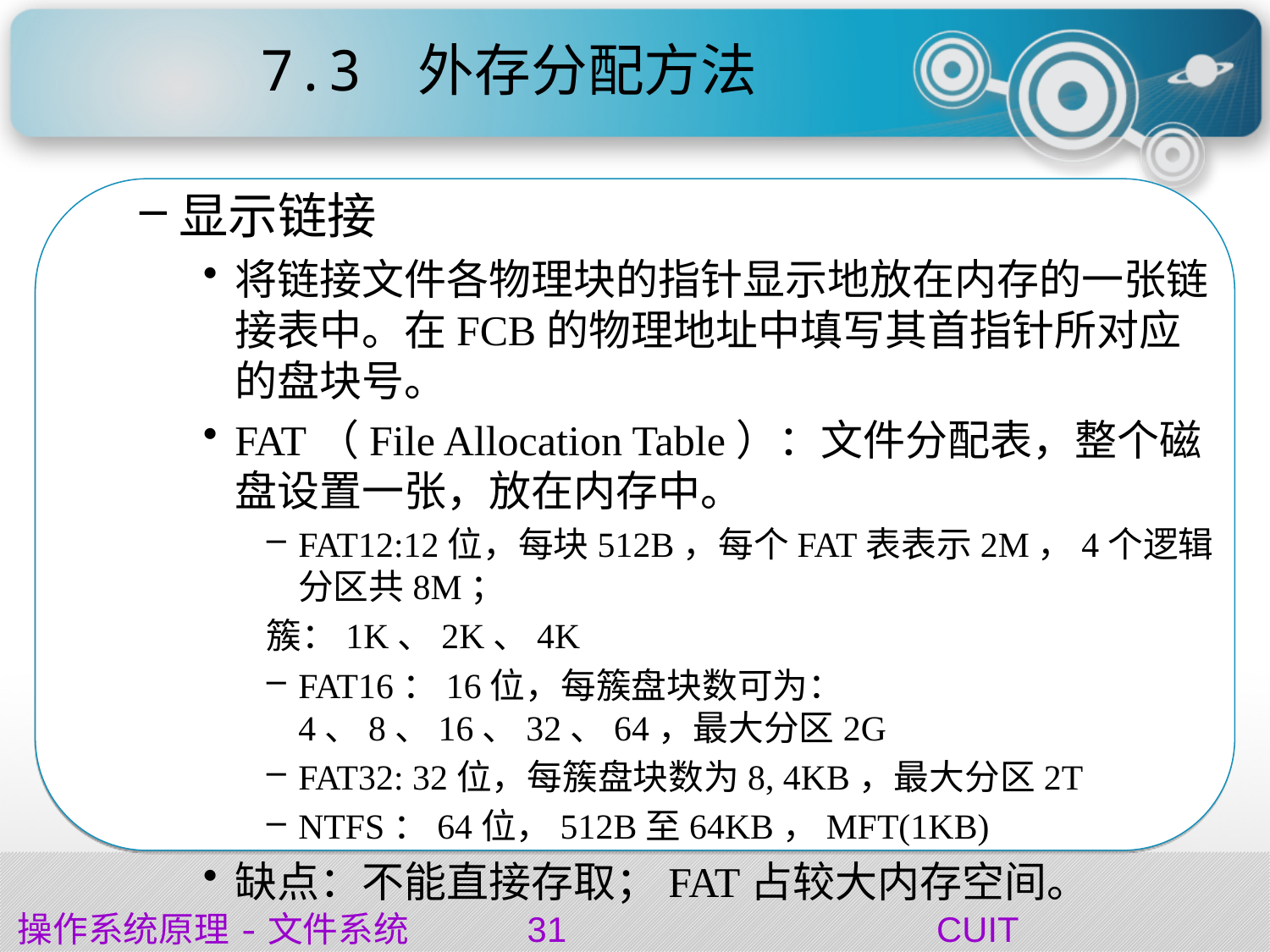

# 7.3   外存分配方法
显示链接
将链接文件各物理块的指针显示地放在内存的一张链接表中。在FCB的物理地址中填写其首指针所对应的盘块号。
FAT（File Allocation Table）：文件分配表，整个磁盘设置一张，放在内存中。
FAT12:12位，每块512B，每个FAT表表示2M，4个逻辑分区共8M；
簇：1K、2K、4K
FAT16：16位，每簇盘块数可为：4、8、16、32、64，最大分区2G
FAT32: 32位，每簇盘块数为8, 4KB，最大分区2T
NTFS：64位，512B至64KB，MFT(1KB)
缺点：不能直接存取；FAT占较大内存空间。